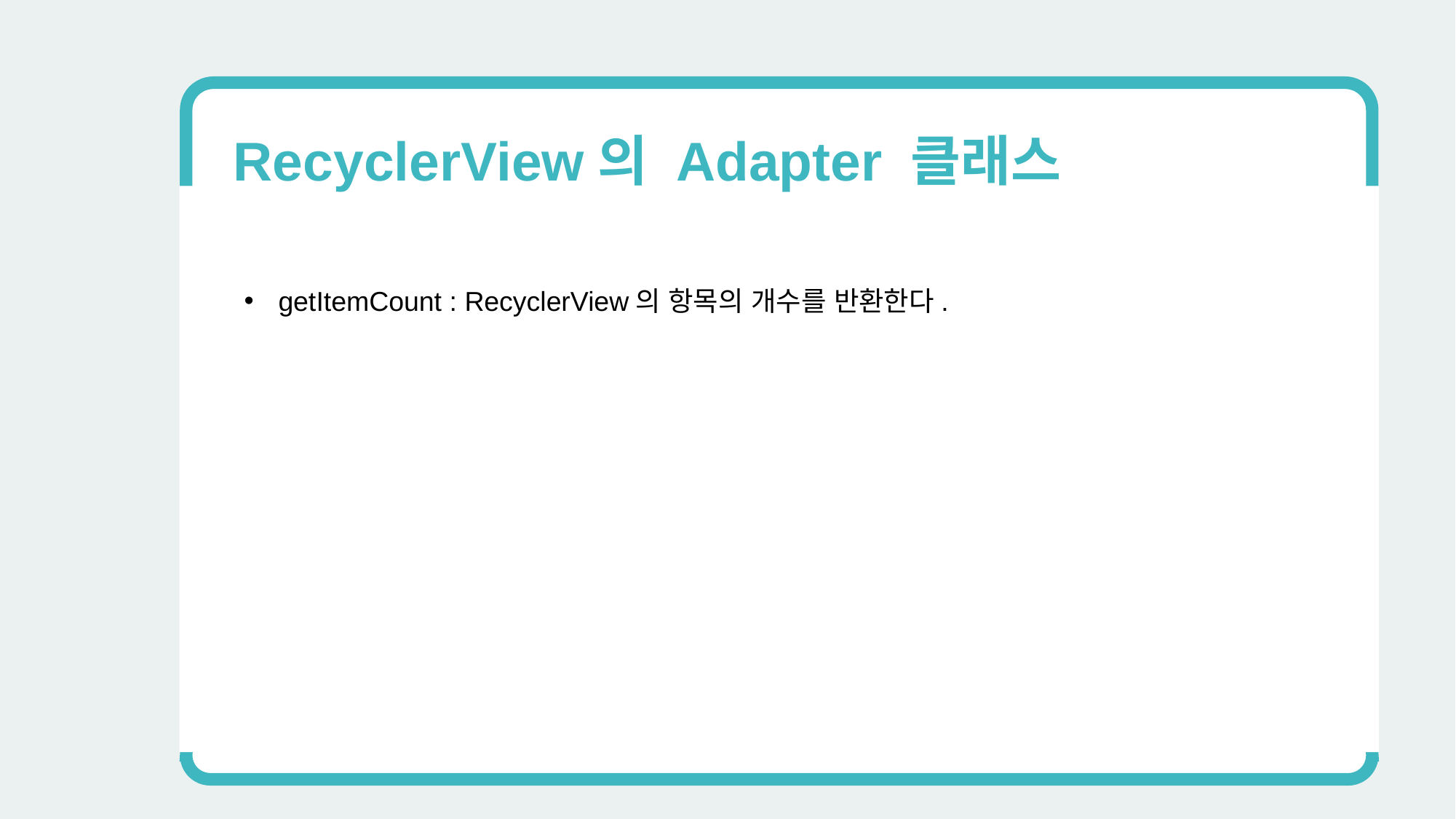

RecyclerView의 Adapter 클래스

getItemCount : RecyclerView의 항목의 개수를 반환한다.